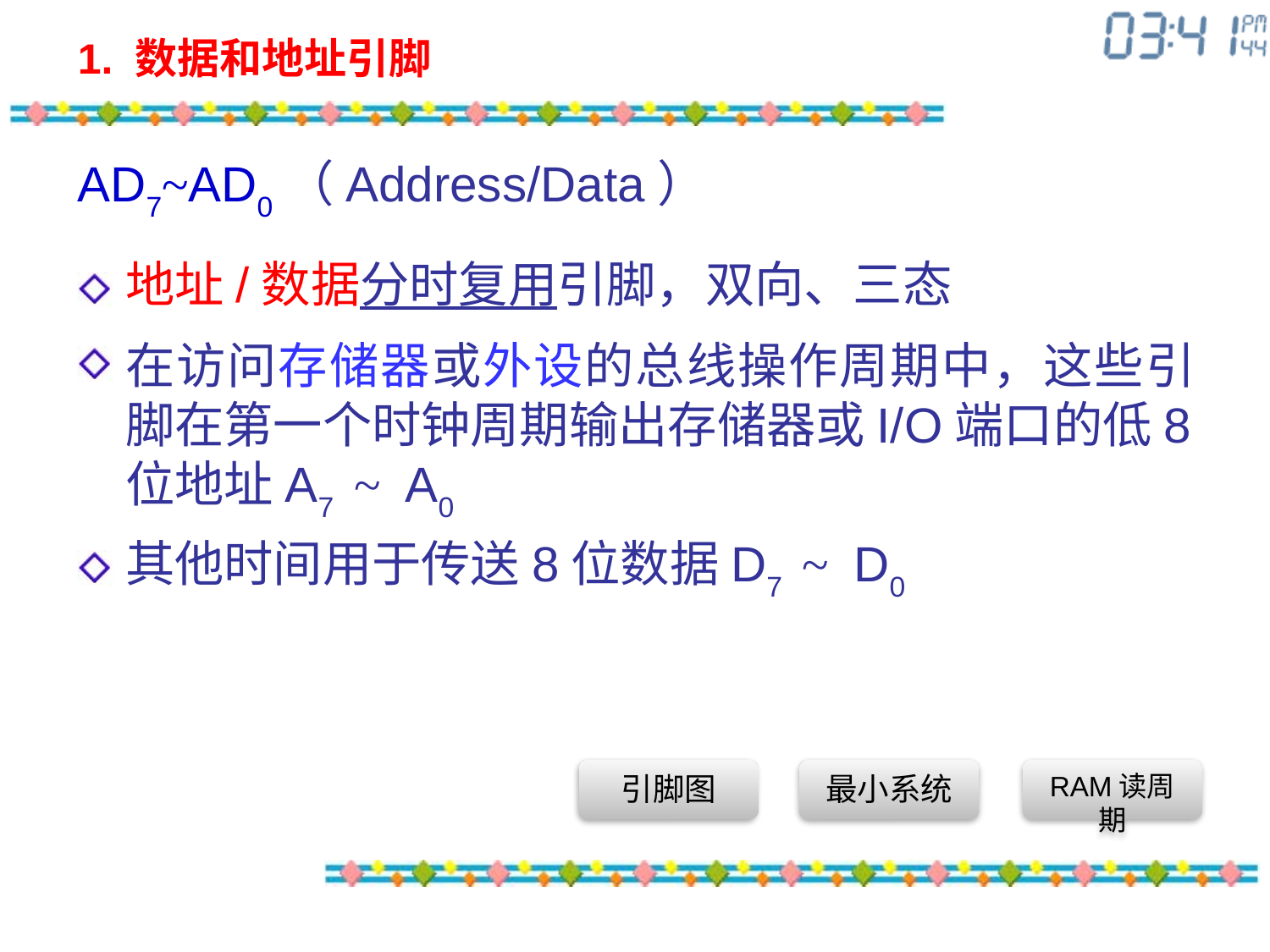

# 1. 数据和地址引脚
AD7~AD0（Address/Data）
地址/数据分时复用引脚，双向、三态
在访问存储器或外设的总线操作周期中，这些引脚在第一个时钟周期输出存储器或I/O端口的低8位地址A7  ~  A0
其他时间用于传送8位数据D7  ~  D0
引脚图
最小系统
RAM读周期